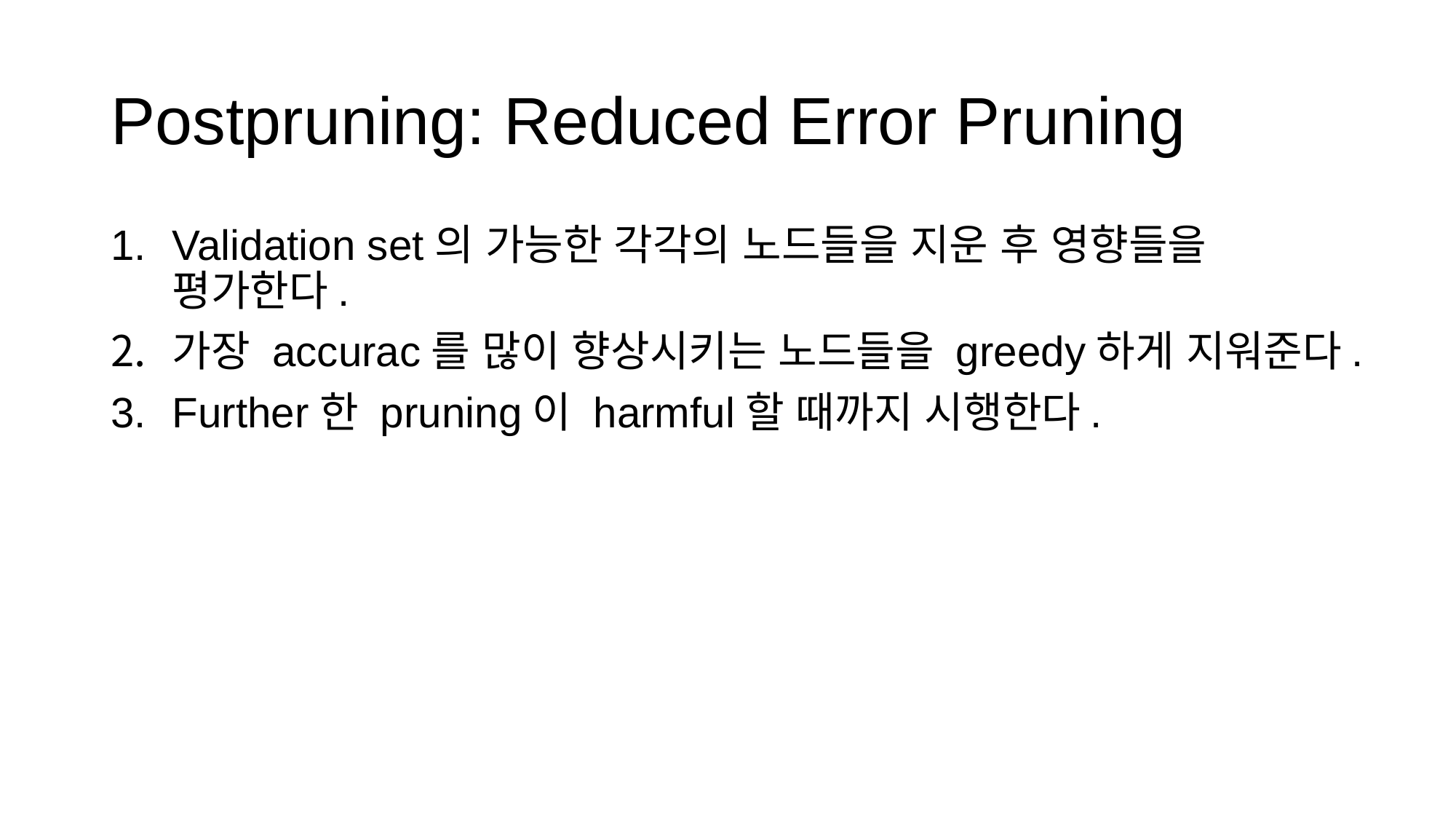

# Postpruning: Reduced Error Pruning
Validation set의 가능한 각각의 노드들을 지운 후 영향들을 평가한다.
가장 accurac를 많이 향상시키는 노드들을 greedy하게 지워준다.
Further한 pruning이 harmful할 때까지 시행한다.